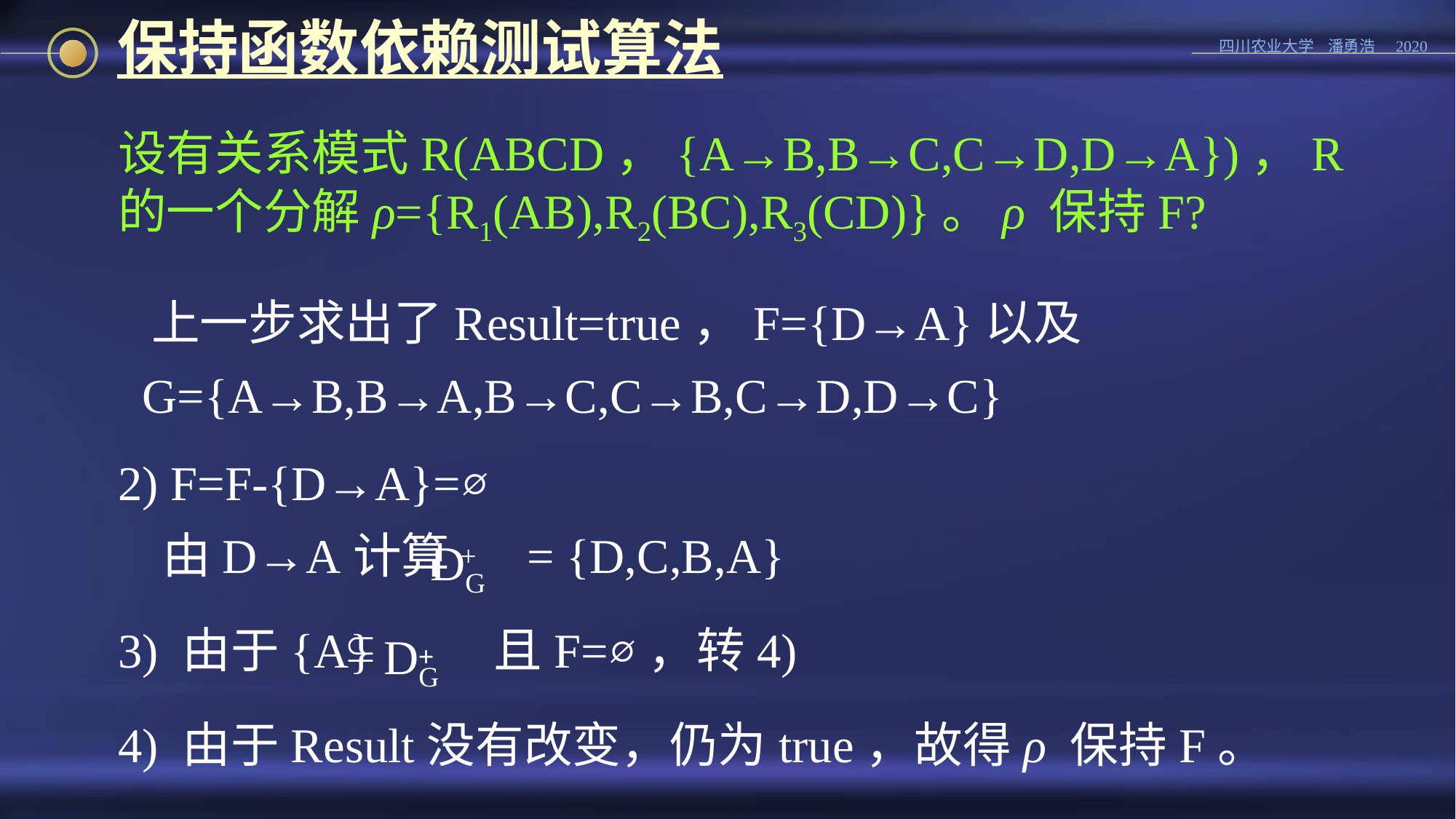

# 保持函数依赖测试算法
设有关系模式R(ABCD，{A→B,B→C,C→D,D→A})，R的一个分解ρ={R1(AB),R2(BC),R3(CD)}。ρ 保持F?
  上一步求出了Result=true，F={D→A}以及
  G={A→B,B→A,B→C,C→B,C→D,D→C}
2) F=F-{D→A}=∅
   由D→A计算      = {D,C,B,A}
3) 由于{A}         且F=∅，转4)
4) 由于Result没有改变，仍为true，故得ρ 保持F。
DG
+
⊆
DG
+